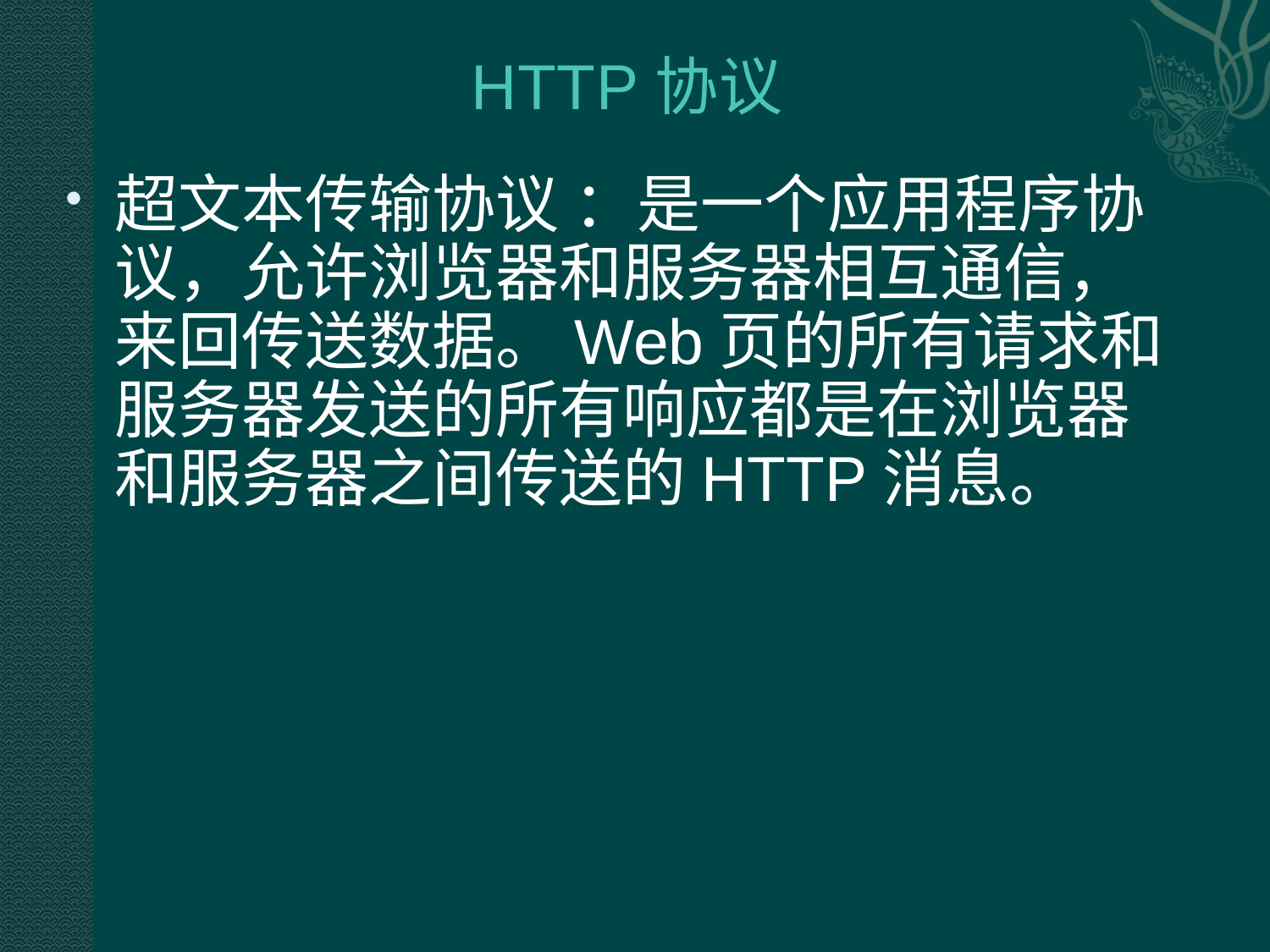

# HTTP协议
超文本传输协议 ：是一个应用程序协议，允许浏览器和服务器相互通信，来回传送数据。Web页的所有请求和服务器发送的所有响应都是在浏览器和服务器之间传送的HTTP消息。